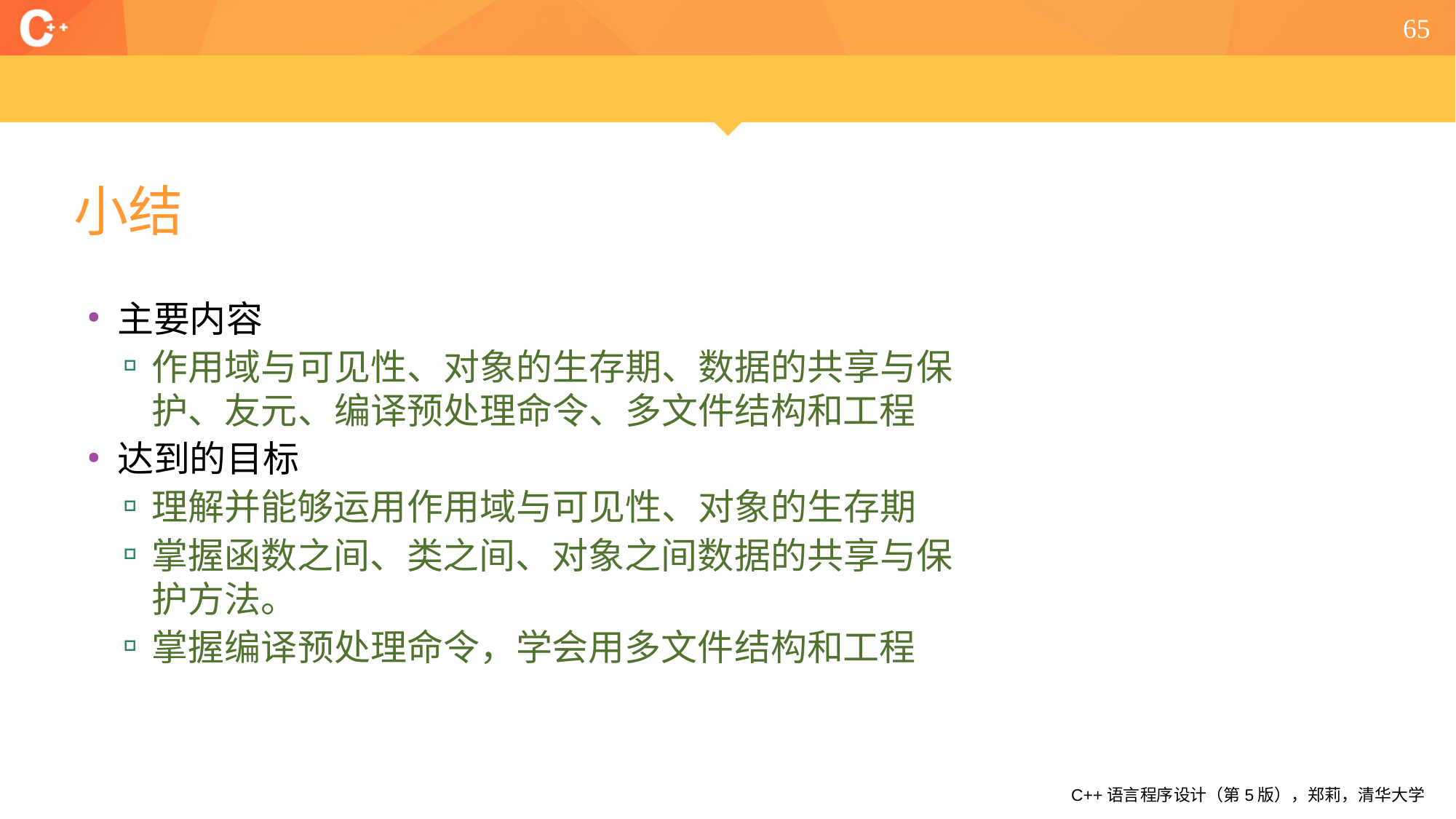

65
# 小结
主要内容
作用域与可见性、对象的生存期、数据的共享与保护、友元、编译预处理命令、多文件结构和工程
达到的目标
理解并能够运用作用域与可见性、对象的生存期
掌握函数之间、类之间、对象之间数据的共享与保护方法。
掌握编译预处理命令，学会用多文件结构和工程